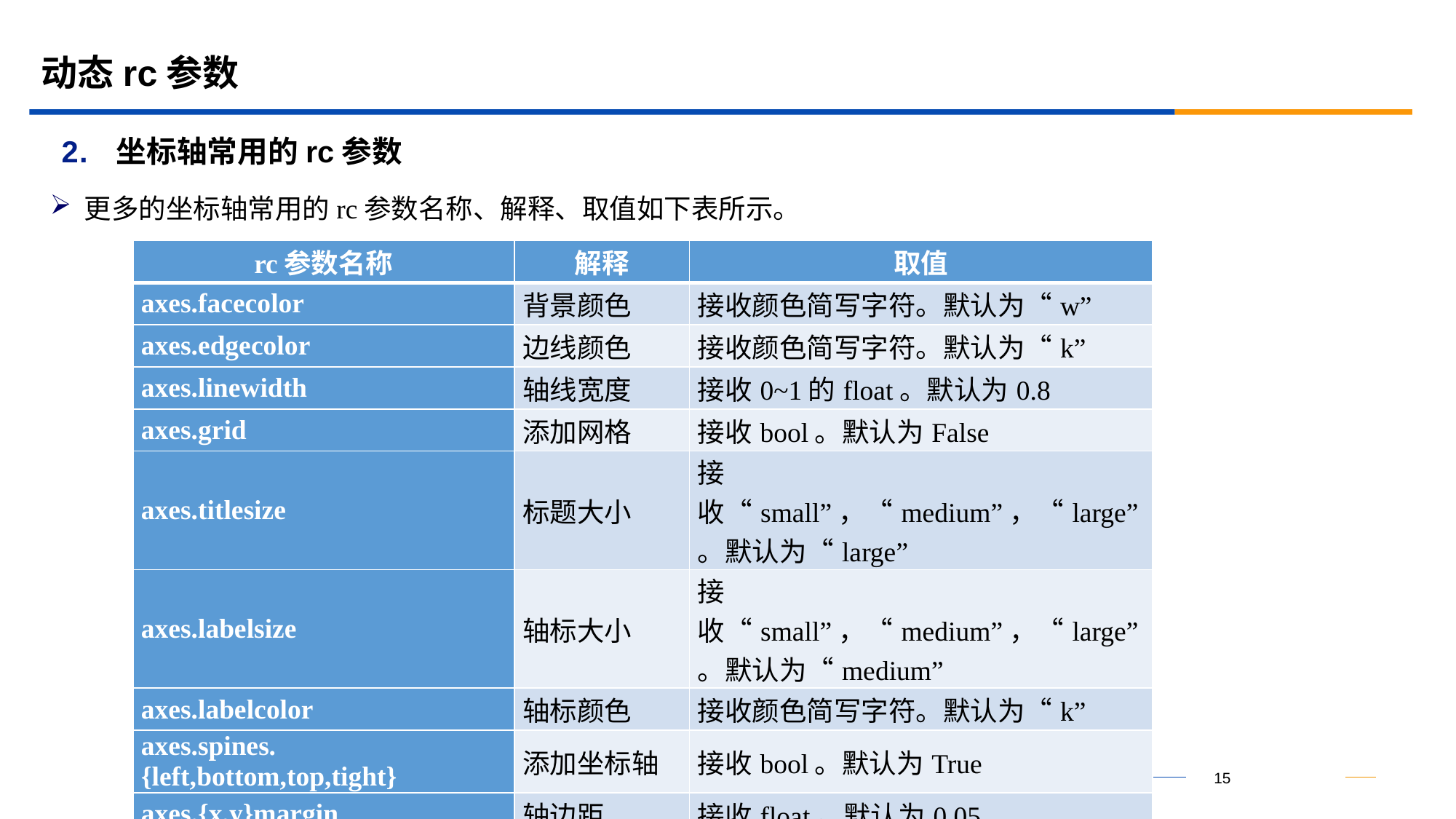

# 动态rc参数
坐标轴常用的rc参数
更多的坐标轴常用的rc参数名称、解释、取值如下表所示。
| rc参数名称 | 解释 | 取值 |
| --- | --- | --- |
| axes.facecolor | 背景颜色 | 接收颜色简写字符。默认为“w” |
| axes.edgecolor | 边线颜色 | 接收颜色简写字符。默认为“k” |
| axes.linewidth | 轴线宽度 | 接收0~1的float。默认为0.8 |
| axes.grid | 添加网格 | 接收bool。默认为False |
| axes.titlesize | 标题大小 | 接收“small”，“medium”，“large”。默认为“large” |
| axes.labelsize | 轴标大小 | 接收“small”，“medium”，“large”。默认为“medium” |
| axes.labelcolor | 轴标颜色 | 接收颜色简写字符。默认为“k” |
| axes.spines.{left,bottom,top,tight} | 添加坐标轴 | 接收bool。默认为True |
| axes.{x,y}margin | 轴边距 | 接收float。默认为0.05 |